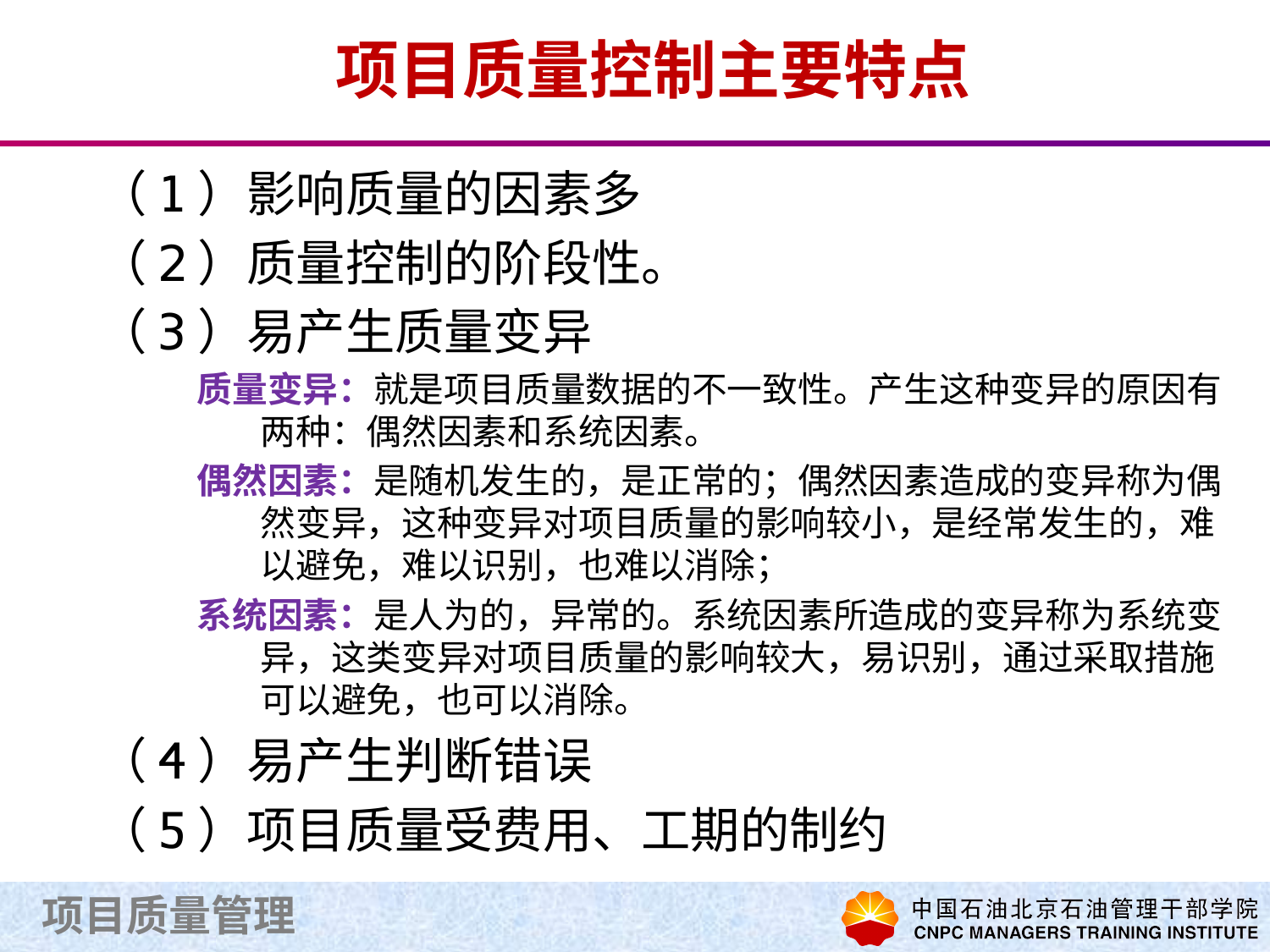

# 项目质量控制主要特点
（1）影响质量的因素多
（2）质量控制的阶段性。
（3）易产生质量变异
质量变异：就是项目质量数据的不一致性。产生这种变异的原因有两种：偶然因素和系统因素。
偶然因素：是随机发生的，是正常的；偶然因素造成的变异称为偶然变异，这种变异对项目质量的影响较小，是经常发生的，难以避免，难以识别，也难以消除；
系统因素：是人为的，异常的。系统因素所造成的变异称为系统变异，这类变异对项目质量的影响较大，易识别，通过采取措施可以避免，也可以消除。
（4）易产生判断错误
（5）项目质量受费用、工期的制约